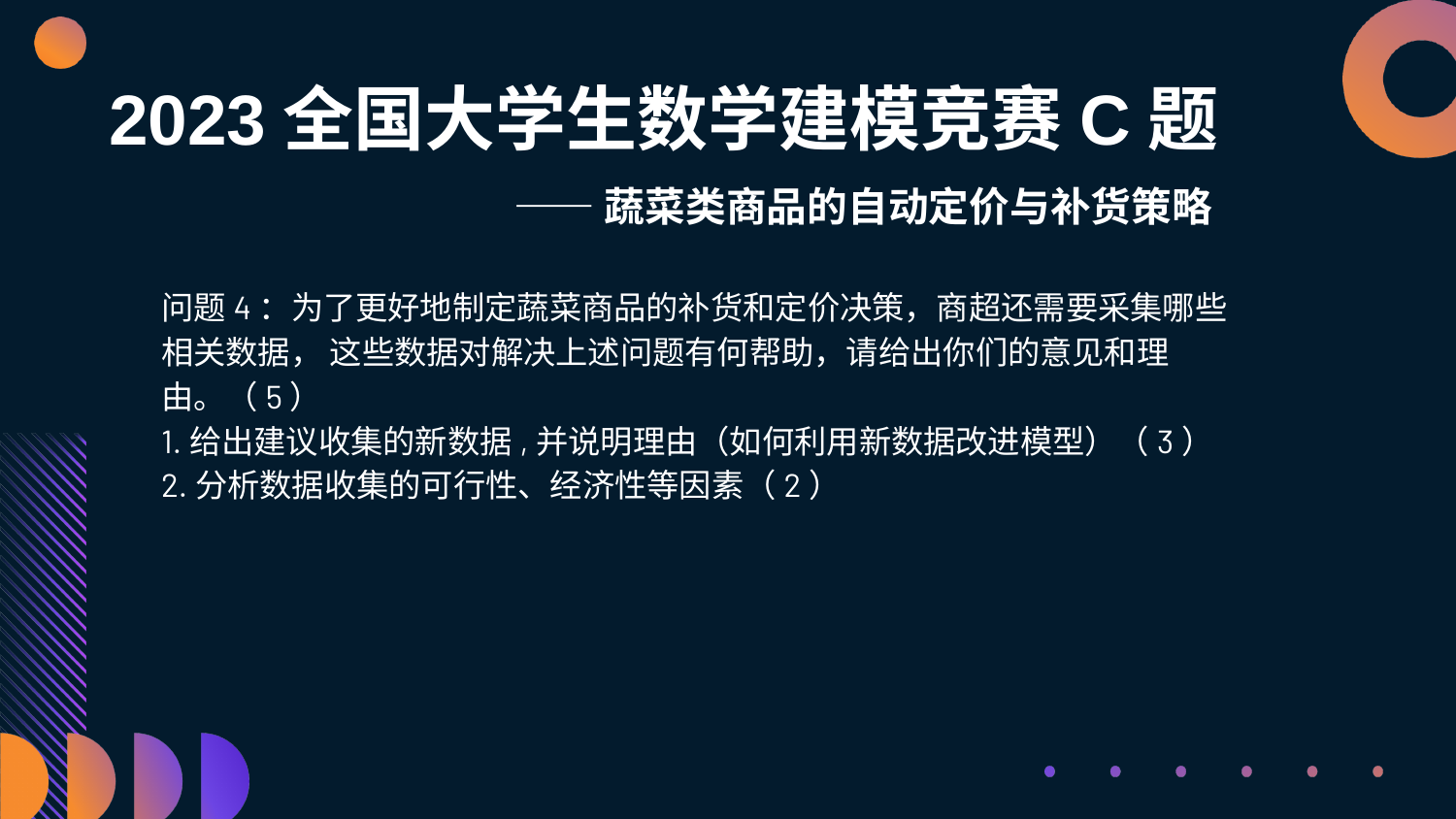

# 2023全国大学生数学建模竞赛C题
——蔬菜类商品的自动定价与补货策略
问题4：为了更好地制定蔬菜商品的补货和定价决策，商超还需要采集哪些相关数据， 这些数据对解决上述问题有何帮助，请给出你们的意见和理由。（5）
1.给出建议收集的新数据,并说明理由（如何利用新数据改进模型）（3）
2.分析数据收集的可行性、经济性等因素（2）